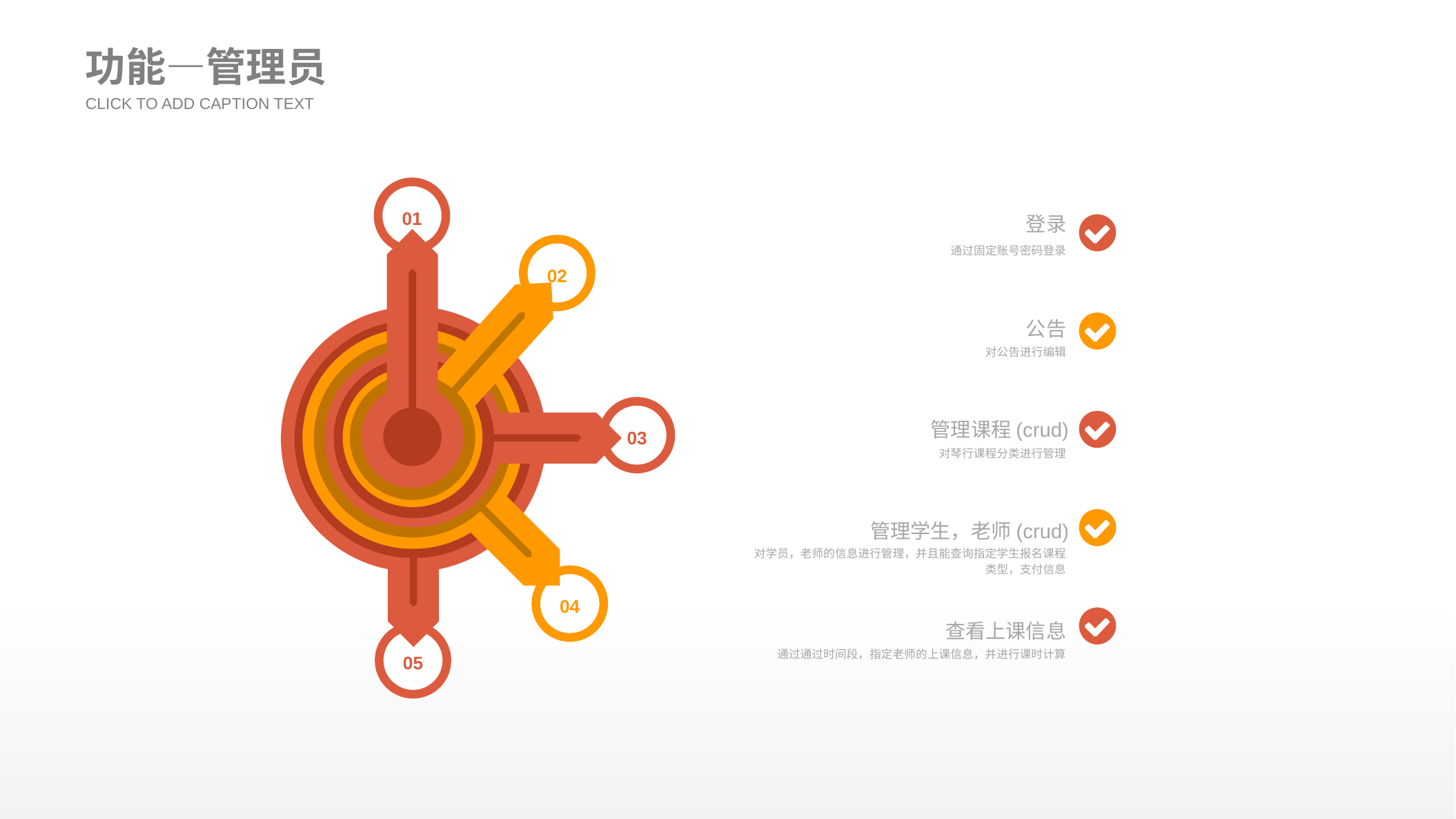

功能—管理员
CLICK TO ADD CAPTION TEXT
01
登录
通过固定账号密码登录

02

公告
对公告进行编辑

03

管理课程(crud)
对琴行课程分类进行管理

管理学生，老师(crud)
对学员，老师的信息进行管理，并且能查询指定学生报名课程类型，支付信息
04

查看上课信息
通过通过时间段，指定老师的上课信息，并进行课时计算
05